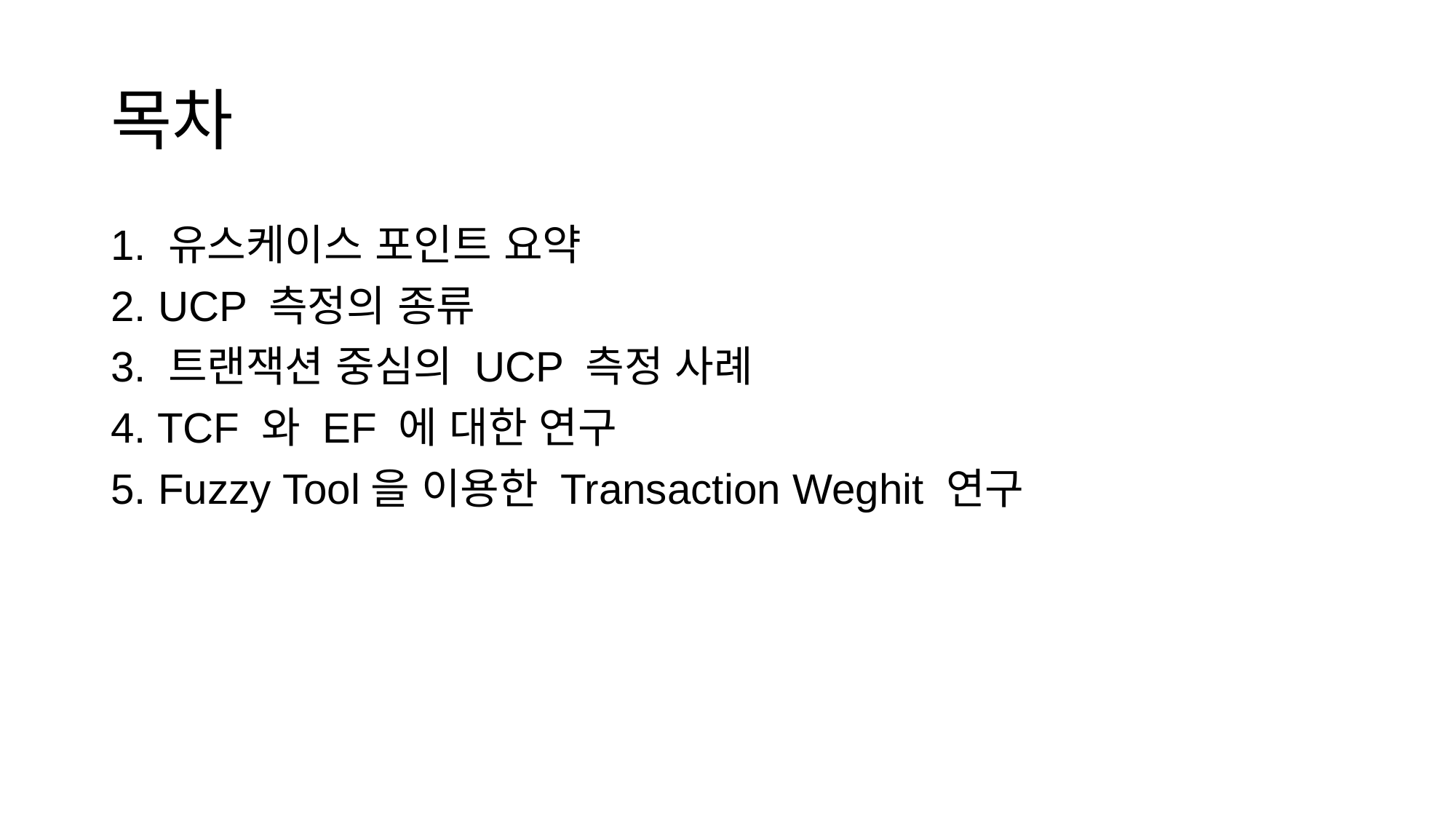

# 목차
1. 유스케이스 포인트 요약
2. UCP 측정의 종류
3. 트랜잭션 중심의 UCP 측정 사례
4. TCF 와 EF 에 대한 연구
5. Fuzzy Tool을 이용한 Transaction Weghit 연구